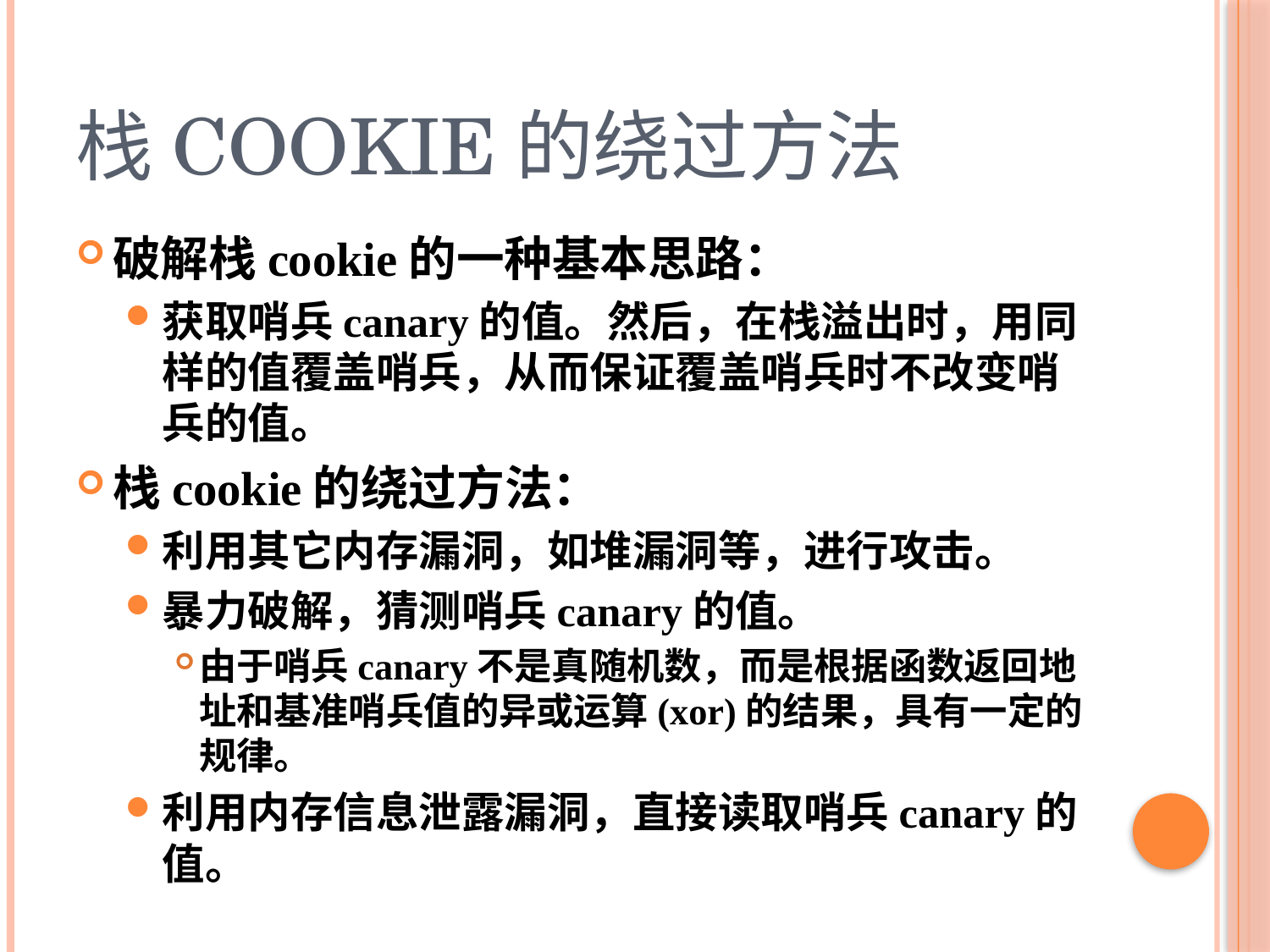

# 栈cookie的绕过方法
破解栈cookie的一种基本思路：
获取哨兵canary的值。然后，在栈溢出时，用同样的值覆盖哨兵，从而保证覆盖哨兵时不改变哨兵的值。
栈cookie的绕过方法：
利用其它内存漏洞，如堆漏洞等，进行攻击。
暴力破解，猜测哨兵canary的值。
由于哨兵canary不是真随机数，而是根据函数返回地址和基准哨兵值的异或运算(xor)的结果，具有一定的规律。
利用内存信息泄露漏洞，直接读取哨兵canary的值。